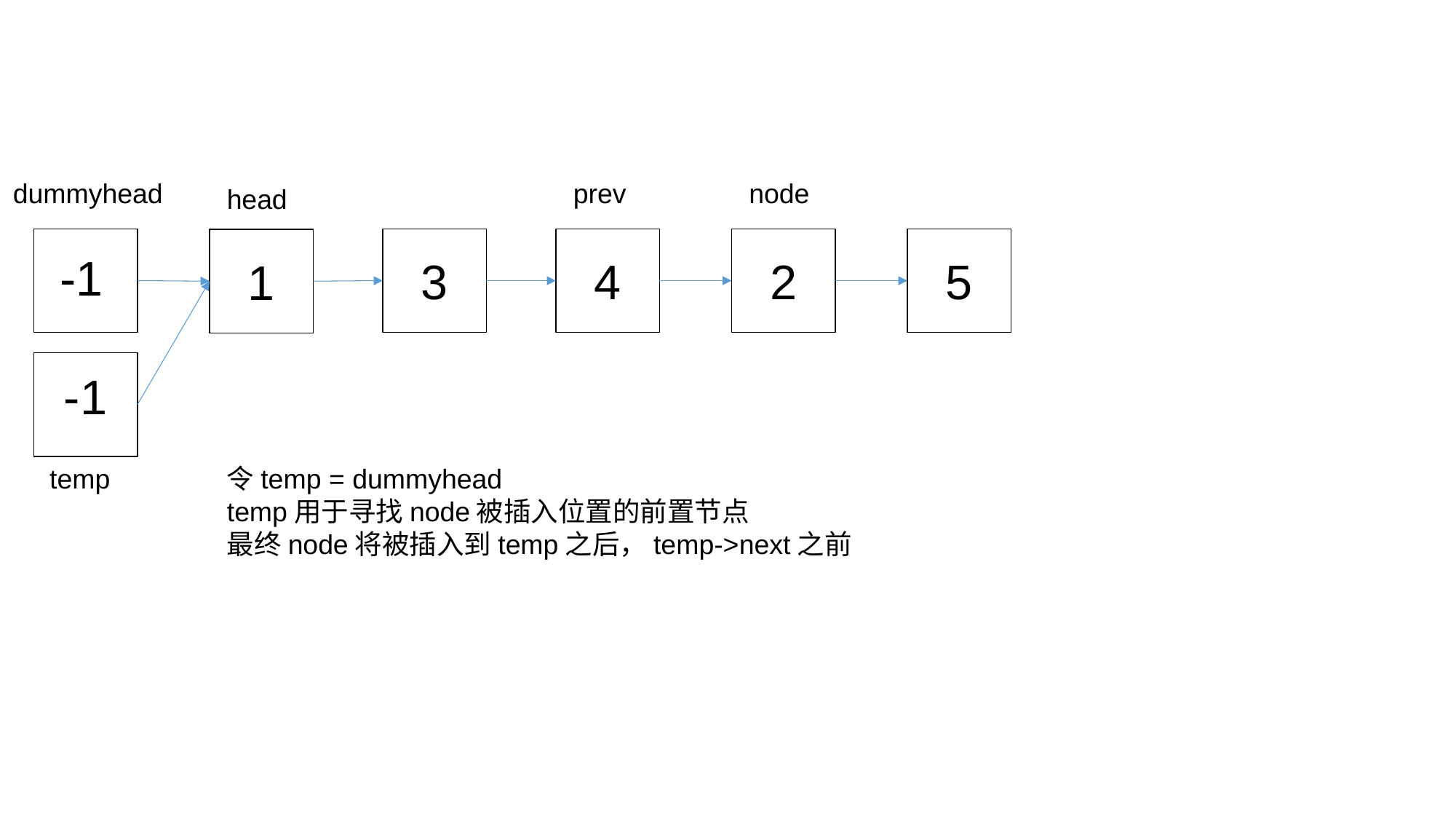

dummyhead
prev
node
head

-1
3
4
2
5
1

-1
temp
令temp = dummyhead
temp用于寻找node被插入位置的前置节点
最终node将被插入到temp之后，temp->next之前